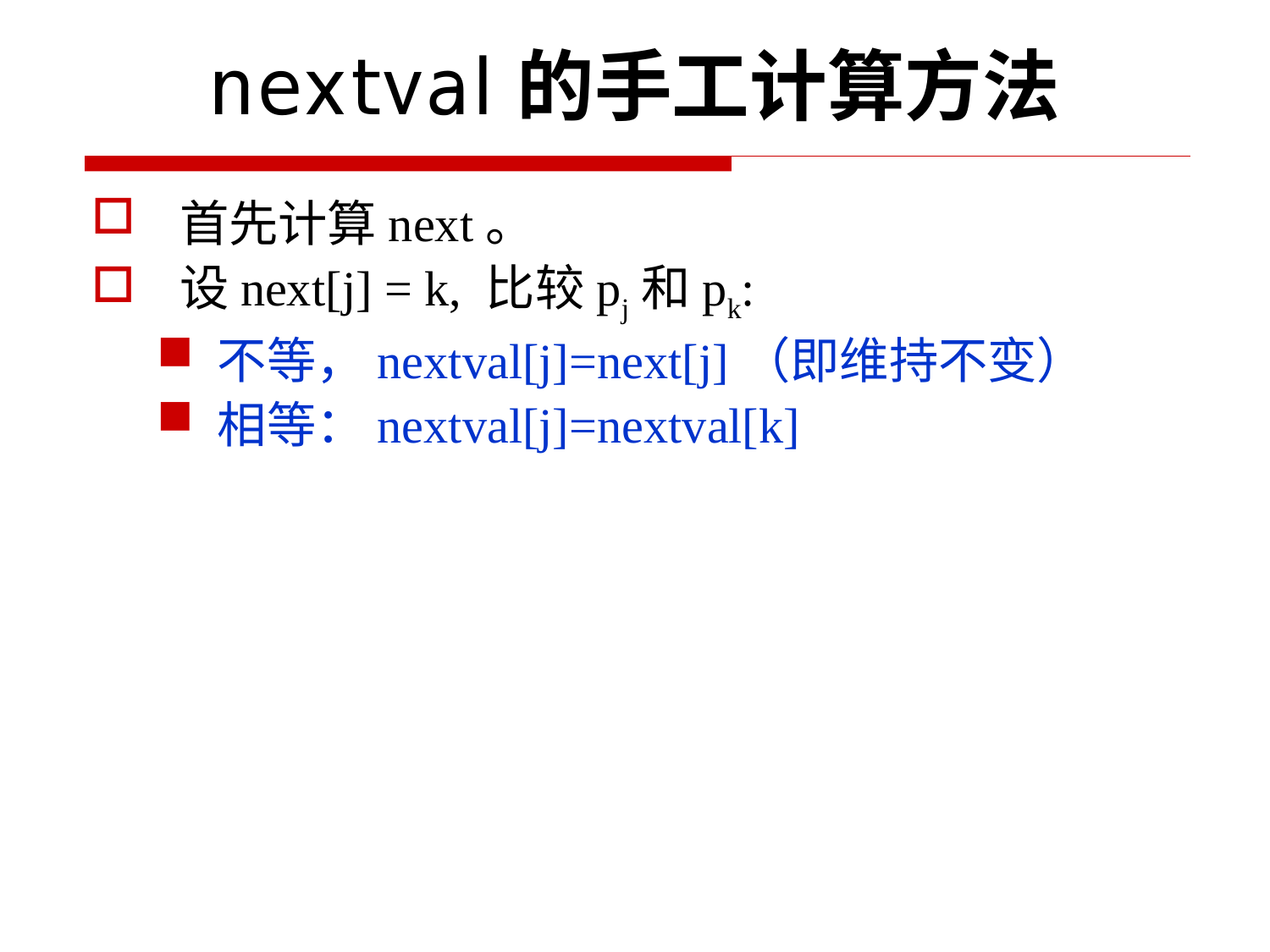

nextval的手工计算方法
 首先计算next。
 设next[j] = k, 比较pj和pk:
不等，nextval[j]=next[j]（即维持不变）
相等：nextval[j]=nextval[k]